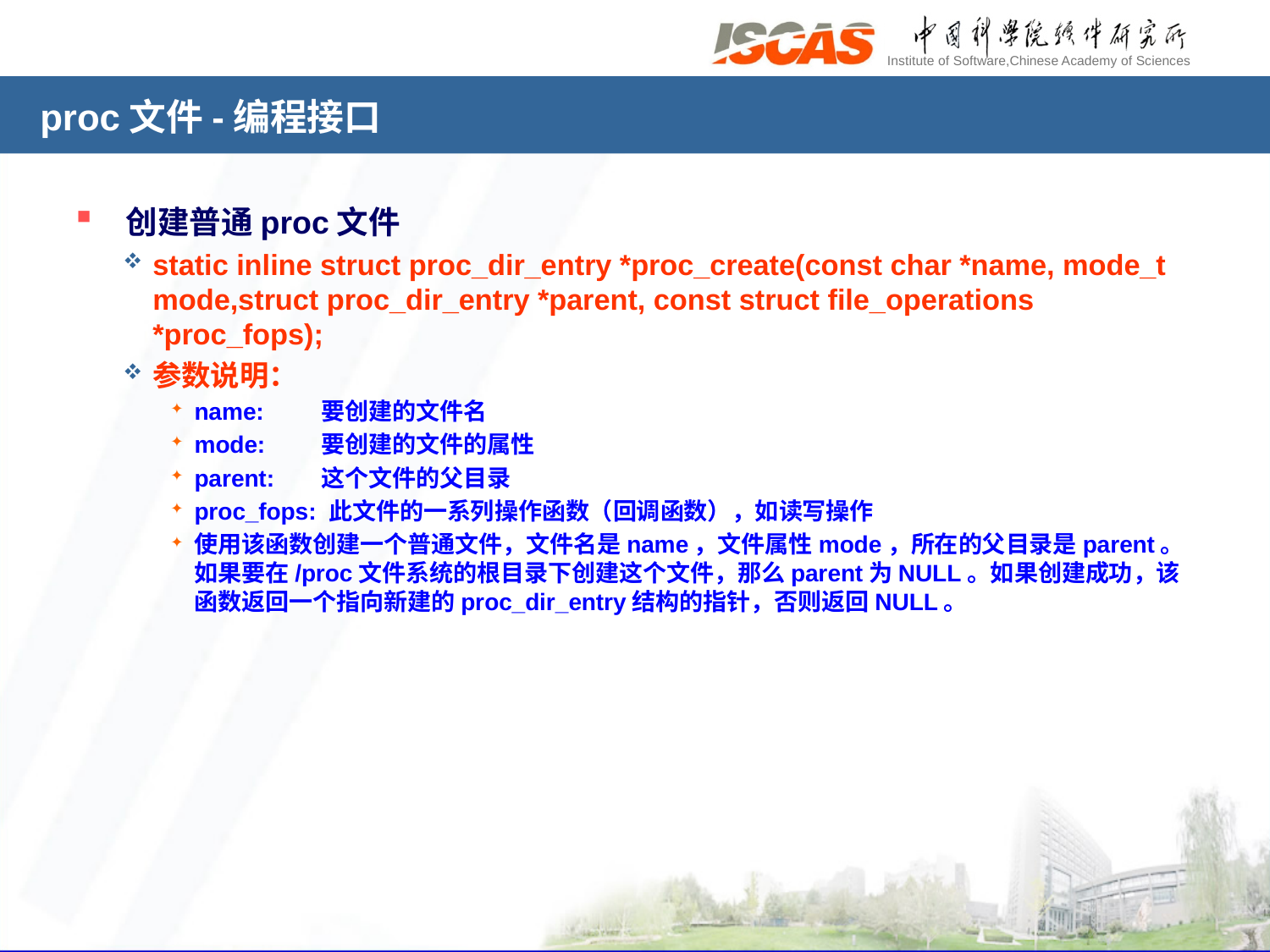

# proc文件-编程接口
 创建普通proc文件
static inline struct proc_dir_entry *proc_create(const char *name, mode_t mode,struct proc_dir_entry *parent, const struct file_operations *proc_fops);
参数说明：
name:	要创建的文件名
mode:	要创建的文件的属性
parent:	这个文件的父目录
proc_fops: 此文件的一系列操作函数（回调函数），如读写操作
使用该函数创建一个普通文件，文件名是name，文件属性mode，所在的父目录是parent。如果要在/proc文件系统的根目录下创建这个文件，那么parent为NULL。如果创建成功，该函数返回一个指向新建的proc_dir_entry结构的指针，否则返回NULL。